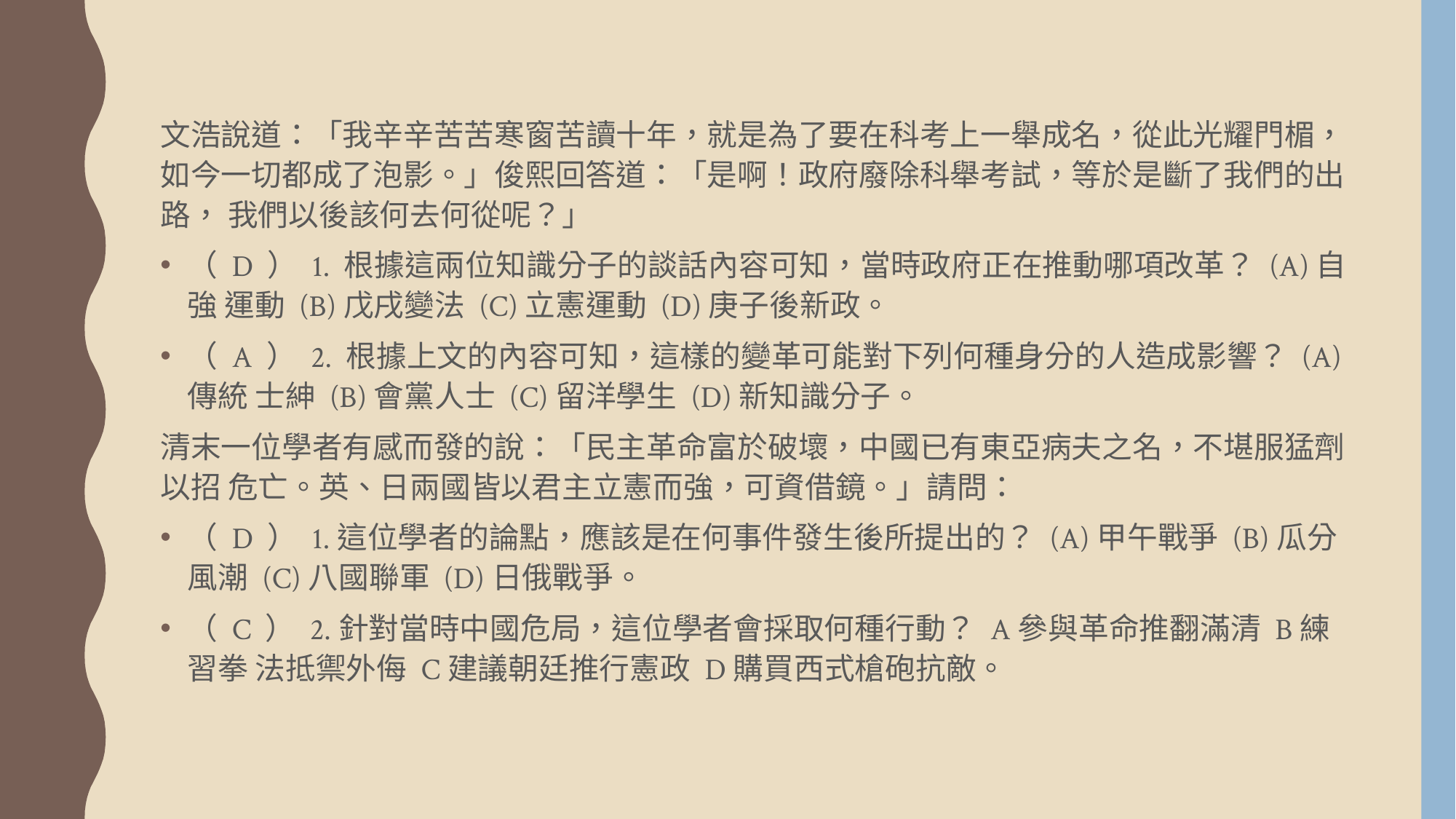

文浩說道：「我辛辛苦苦寒窗苦讀十年，就是為了要在科考上一舉成名，從此光耀門楣， 如今一切都成了泡影。」俊熙回答道：「是啊！政府廢除科舉考試，等於是斷了我們的出路， 我們以後該何去何從呢？」
（ D ） 1. 根據這兩位知識分子的談話內容可知，當時政府正在推動哪項改革？ (A)自強 運動 (B)戊戌變法 (C)立憲運動 (D)庚子後新政。
（ A ） 2. 根據上文的內容可知，這樣的變革可能對下列何種身分的人造成影響？ (A)傳統 士紳 (B)會黨人士 (C)留洋學生 (D)新知識分子。
清末一位學者有感而發的說：「民主革命富於破壞，中國已有東亞病夫之名，不堪服猛劑以招 危亡。英、日兩國皆以君主立憲而強，可資借鏡。」請問：
（ D ） 1.這位學者的論點，應該是在何事件發生後所提出的？ (A)甲午戰爭 (B)瓜分風潮 (C)八國聯軍 (D)日俄戰爭。
（ C ） 2.針對當時中國危局，這位學者會採取何種行動？ A參與革命推翻滿清 B練習拳 法抵禦外侮 C建議朝廷推行憲政 D購買西式槍砲抗敵。